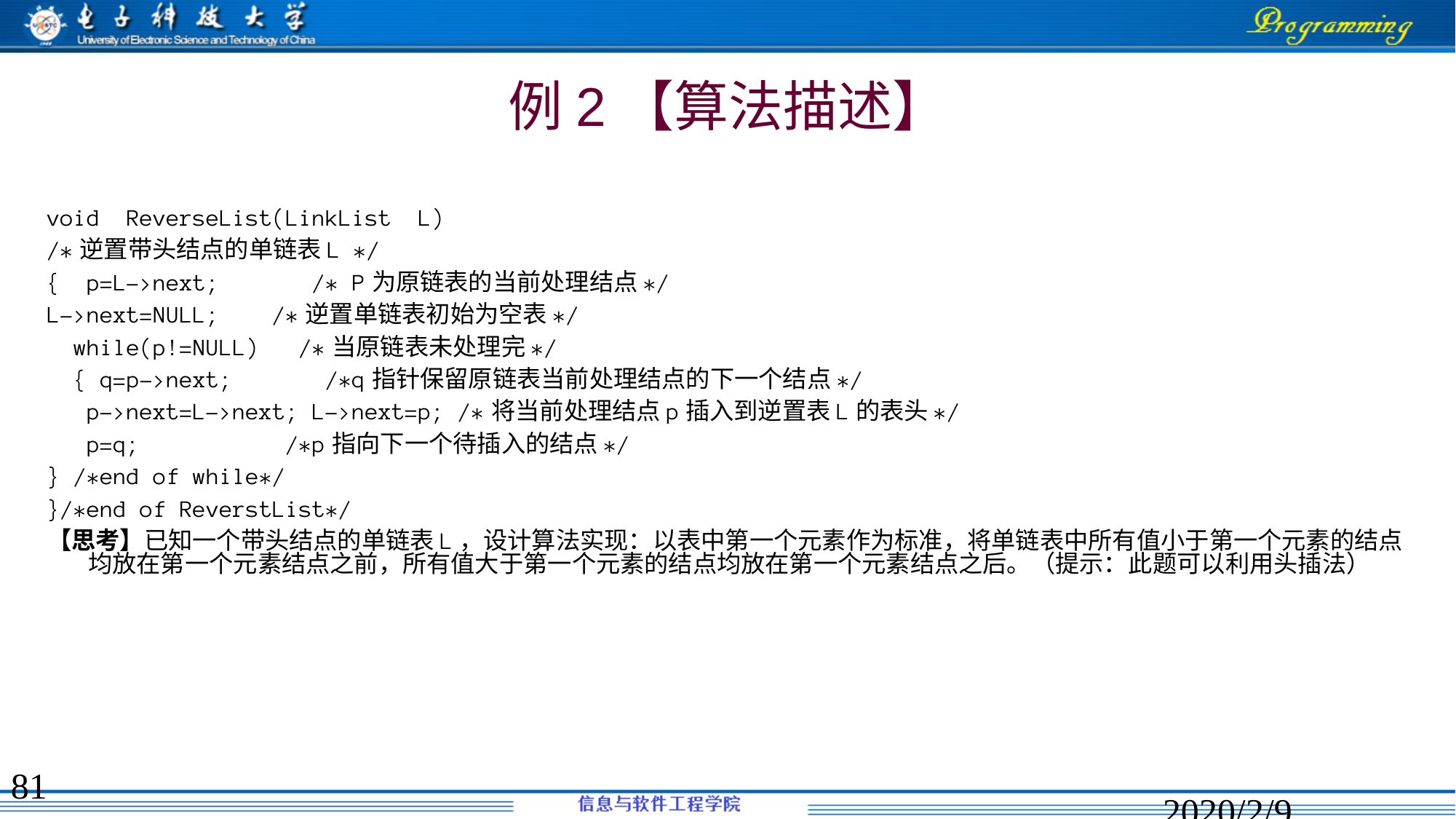

# 例2【算法描述】

void  ReverseList(LinkList  L)
/*逆置带头结点的单链表L */
{  p=L->next;       /* P为原链表的当前处理结点*/
L->next=NULL;    /*逆置单链表初始为空表*/
  while(p!=NULL)   /*当原链表未处理完*/
  { q=p->next;       /*q指针保留原链表当前处理结点的下一个结点*/
   p->next=L->next; L->next=p; /*将当前处理结点p插入到逆置表L的表头*/
   p=q;           /*p指向下一个待插入的结点*/
} /*end of while*/
}/*end of ReverstList*/
【思考】已知一个带头结点的单链表L，设计算法实现：以表中第一个元素作为标准，将单链表中所有值小于第一个元素的结点均放在第一个元素结点之前，所有值大于第一个元素的结点均放在第一个元素结点之后。（提示：此题可以利用头插法）
81
2020/2/9